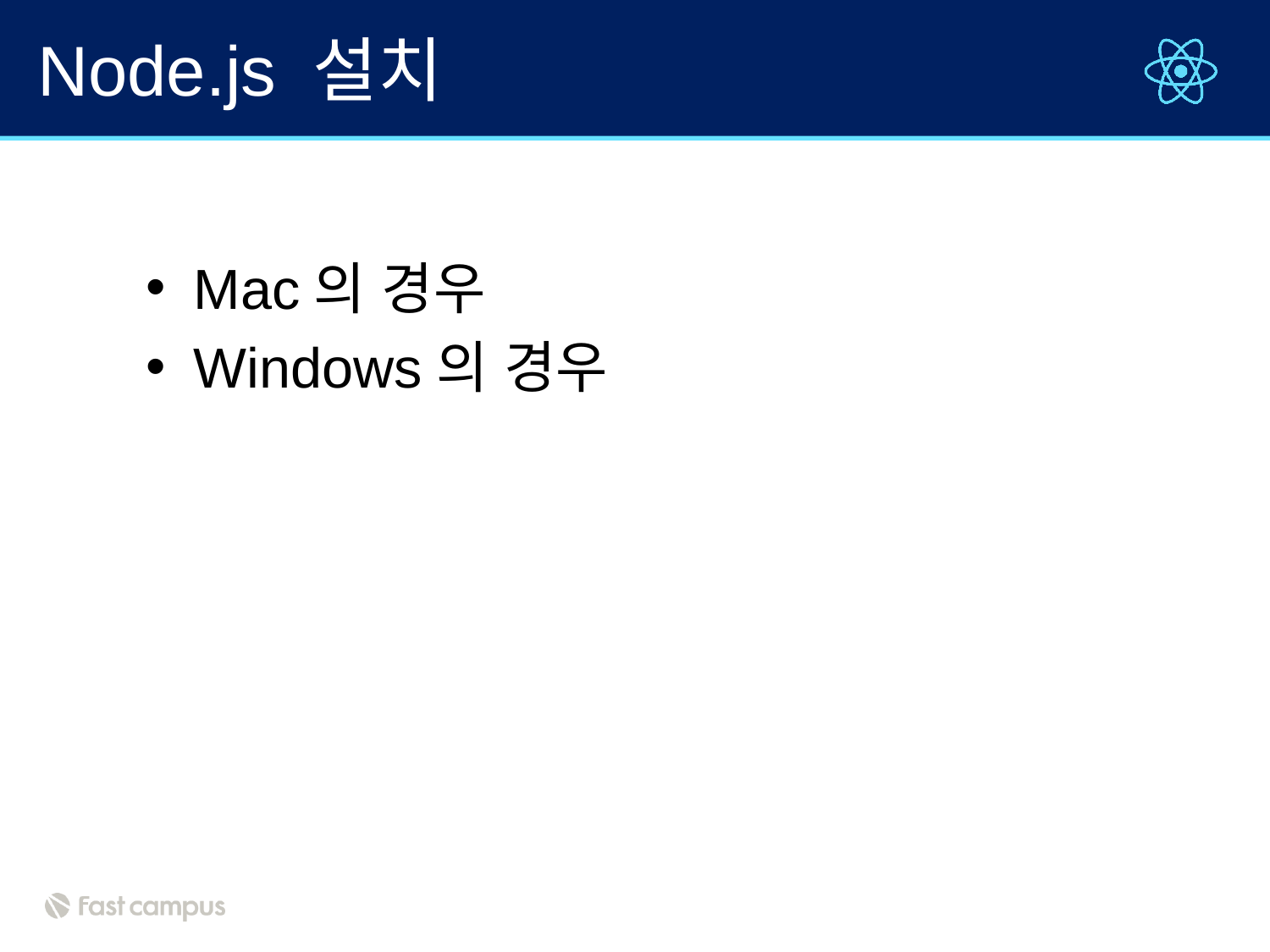

# Node.js 설치
Mac의 경우
Windows의 경우